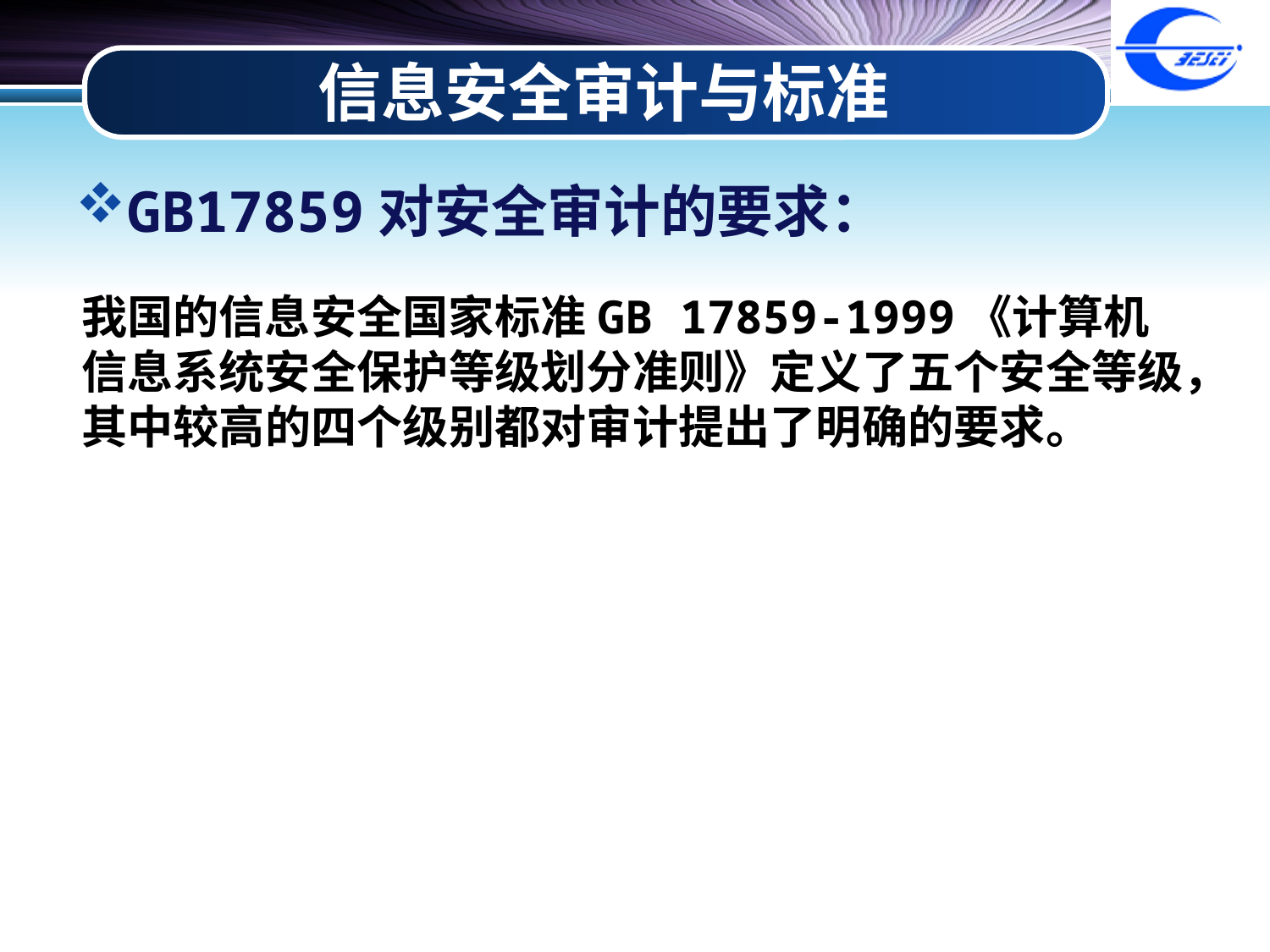

# 信息安全审计与标准
GB17859对安全审计的要求：
我国的信息安全国家标准GB 17859-1999《计算机信息系统安全保护等级划分准则》定义了五个安全等级，其中较高的四个级别都对审计提出了明确的要求。